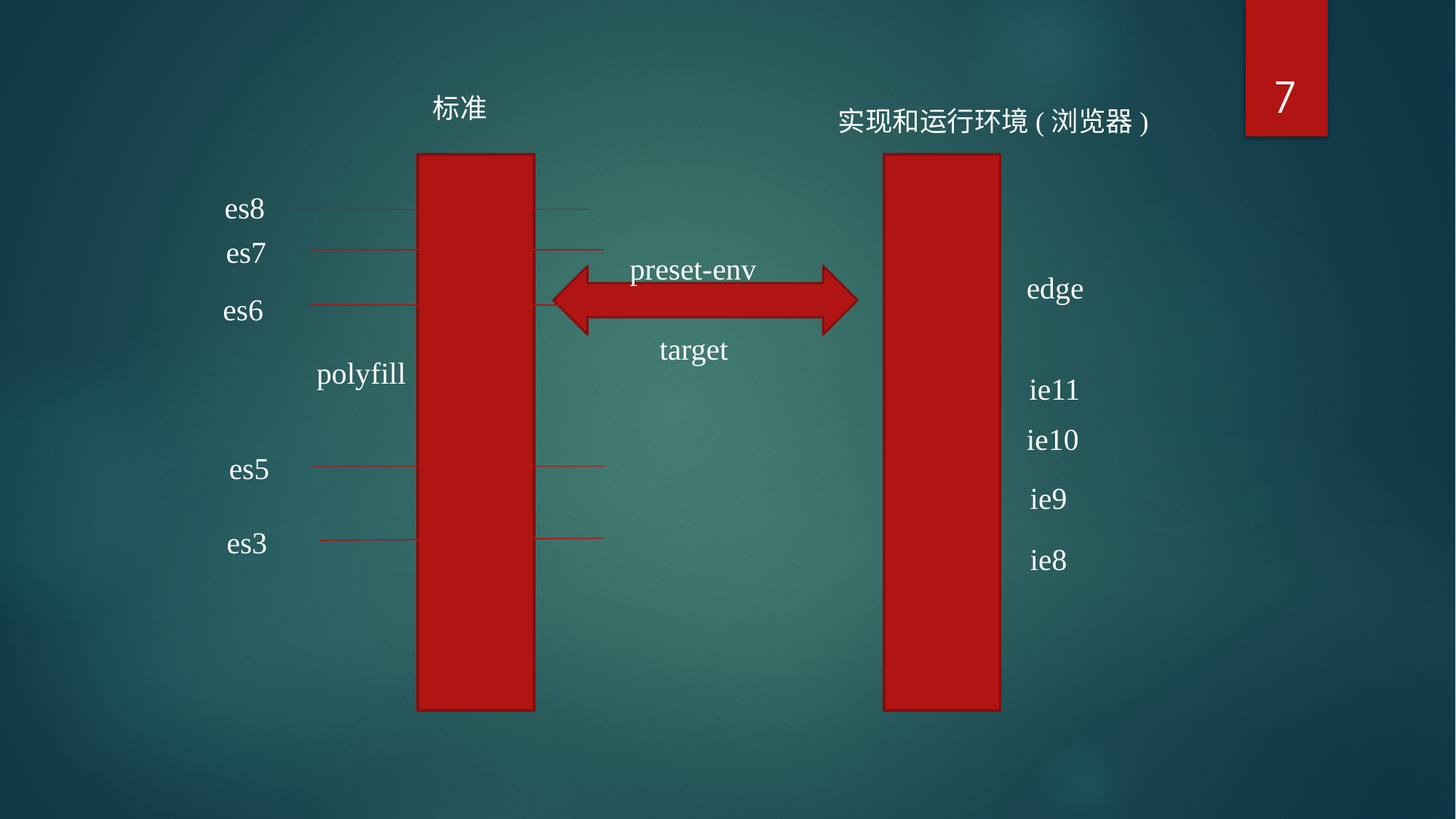

7
标准
实现和运行环境(浏览器)

es8
es7
preset-env
edge

es6
target
polyfill
ie11
ie10
es5
ie9
es3
ie8